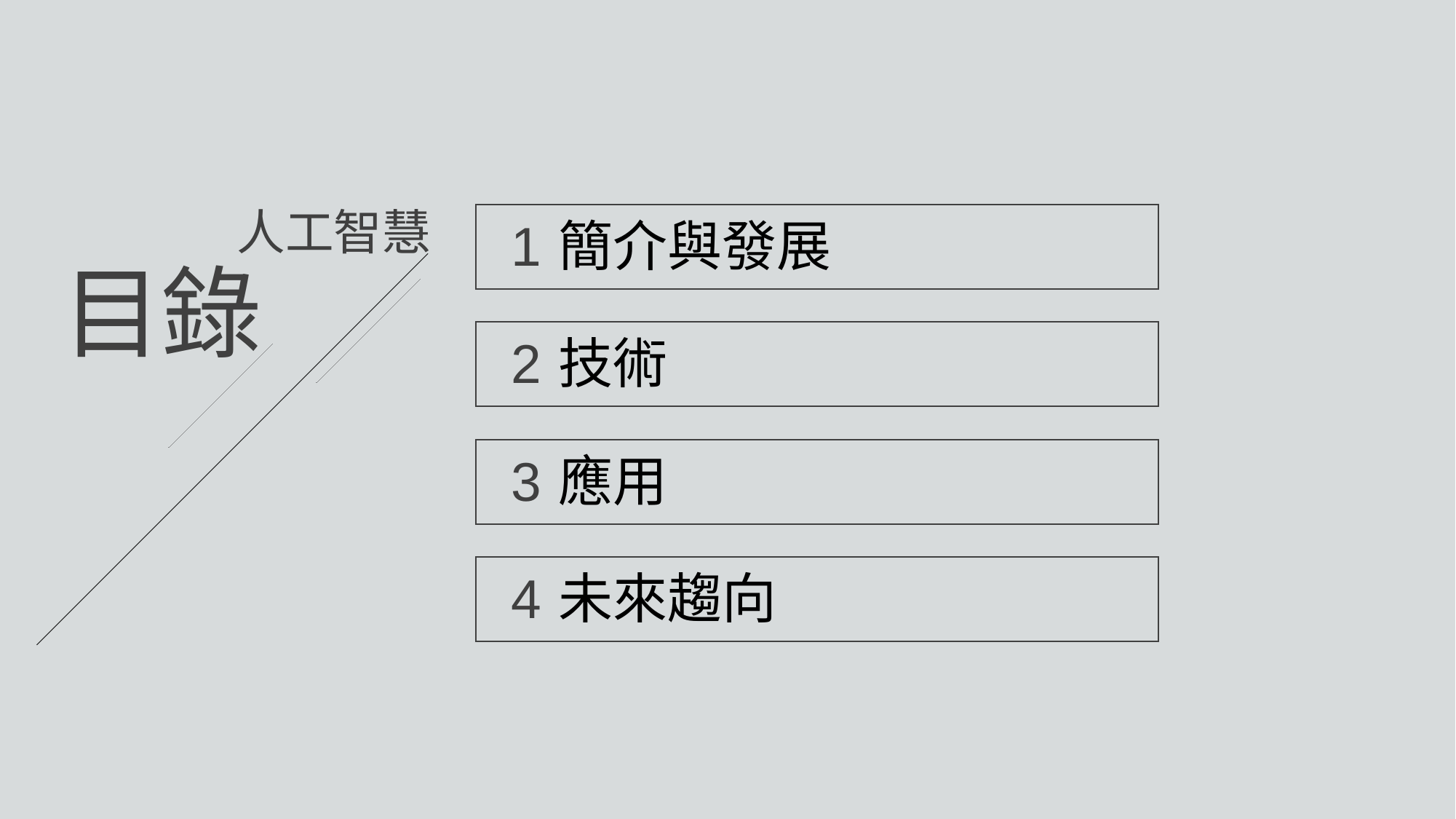

人工智慧

1
簡介與發展
目錄

2
技術

3
應用

4
未來趨向